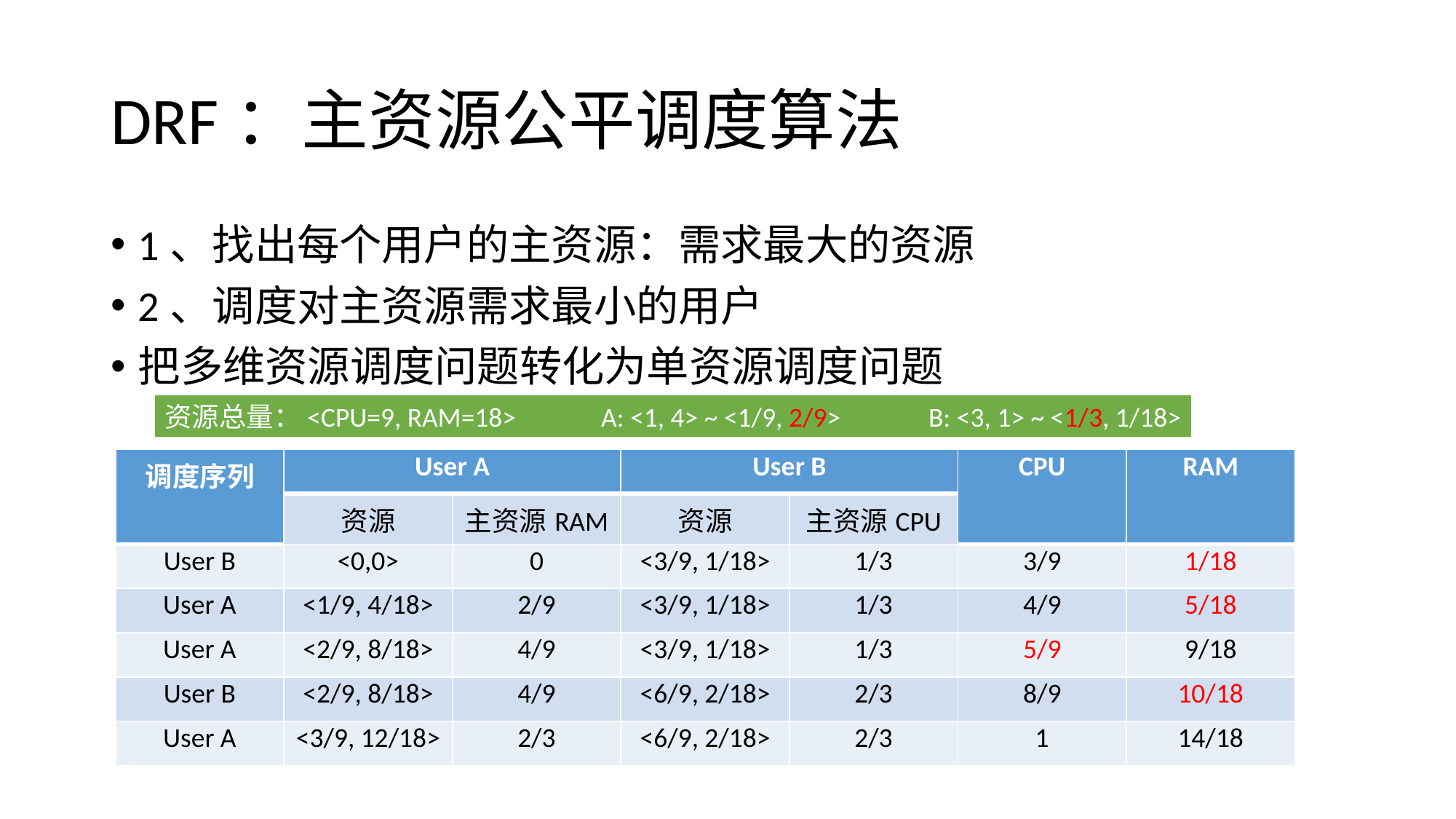

# DRF：主资源公平调度算法
1、找出每个用户的主资源：需求最大的资源
2、调度对主资源需求最小的用户
把多维资源调度问题转化为单资源调度问题

资源总量：<CPU=9, RAM=18>	A: <1, 4> ~ <1/9, 2/9>	B: <3, 1> ~ <1/3, 1/18>
| 调度序列 | User A |  | User B |  | CPU | RAM |
| --- | --- | --- | --- | --- | --- | --- |
|  | 资源 | 主资源RAM | 资源 | 主资源CPU |  |  |
| User B | <0,0> | 0 | <3/9, 1/18> | 1/3 | 3/9 | 1/18 |
| User A | <1/9, 4/18> | 2/9 | <3/9, 1/18> | 1/3 | 4/9 | 5/18 |
| User A | <2/9, 8/18> | 4/9 | <3/9, 1/18> | 1/3 | 5/9 | 9/18 |
| User B | <2/9, 8/18> | 4/9 | <6/9, 2/18> | 2/3 | 8/9 | 10/18 |
| User A | <3/9, 12/18> | 2/3 | <6/9, 2/18> | 2/3 | 1 | 14/18 |